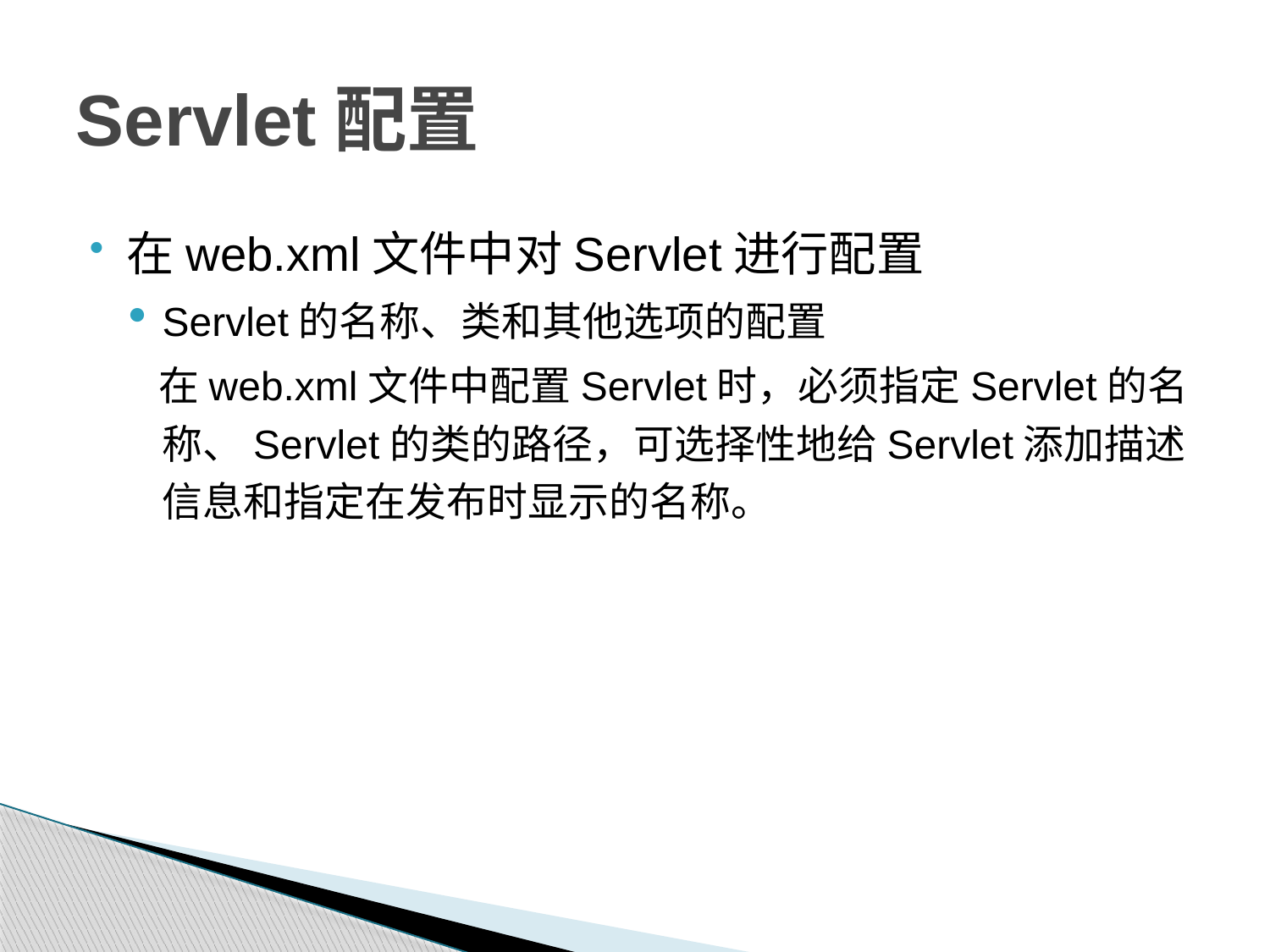

# Servlet配置
在web.xml文件中对Servlet进行配置
Servlet的名称、类和其他选项的配置
  在web.xml文件中配置Servlet时，必须指定Servlet的名称、Servlet的类的路径，可选择性地给Servlet添加描述信息和指定在发布时显示的名称。